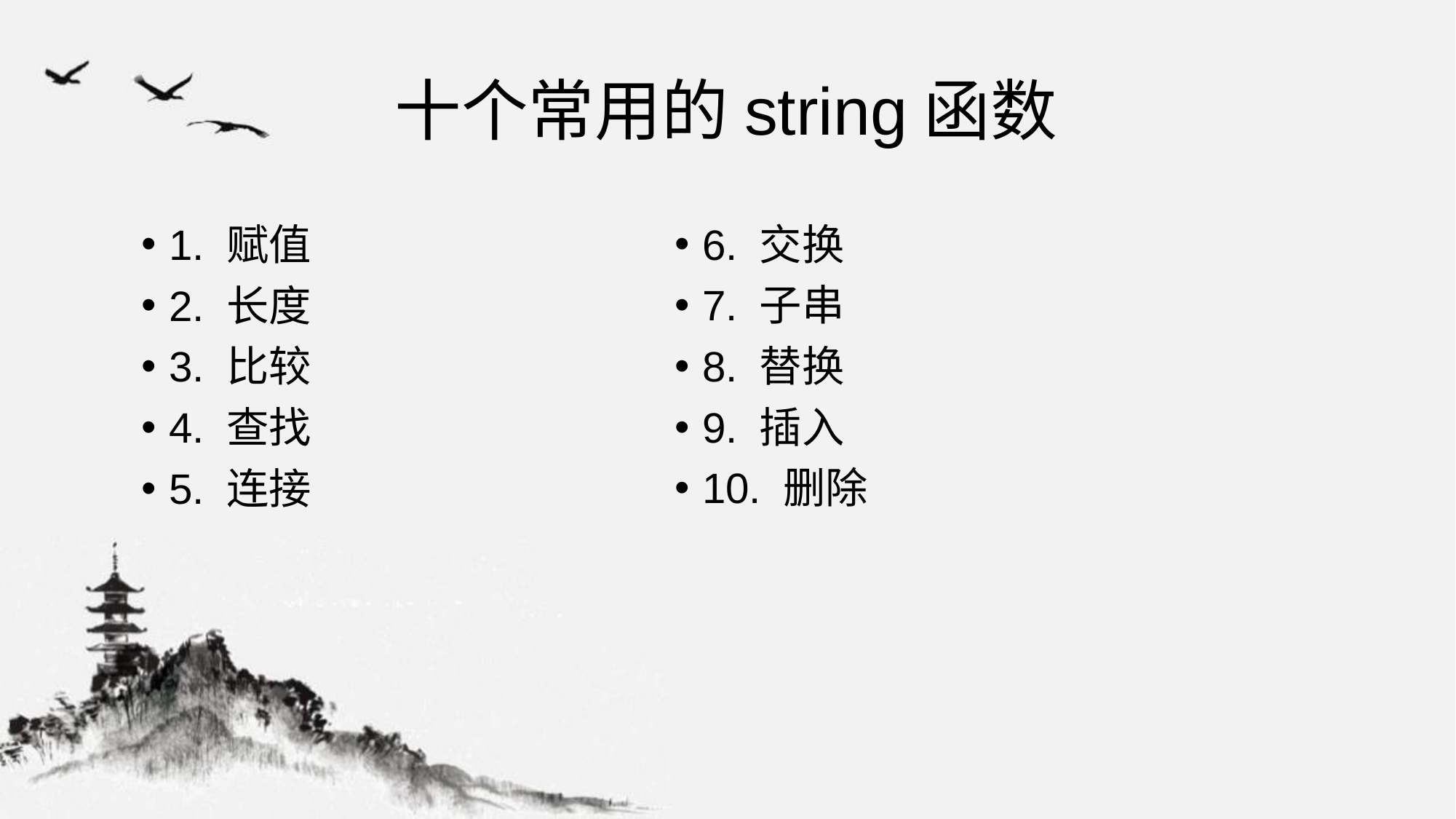

# 十个常用的string函数
1. 赋值
2. 长度
3. 比较
4. 查找
5. 连接
6. 交换
7. 子串
8. 替换
9. 插入
10. 删除